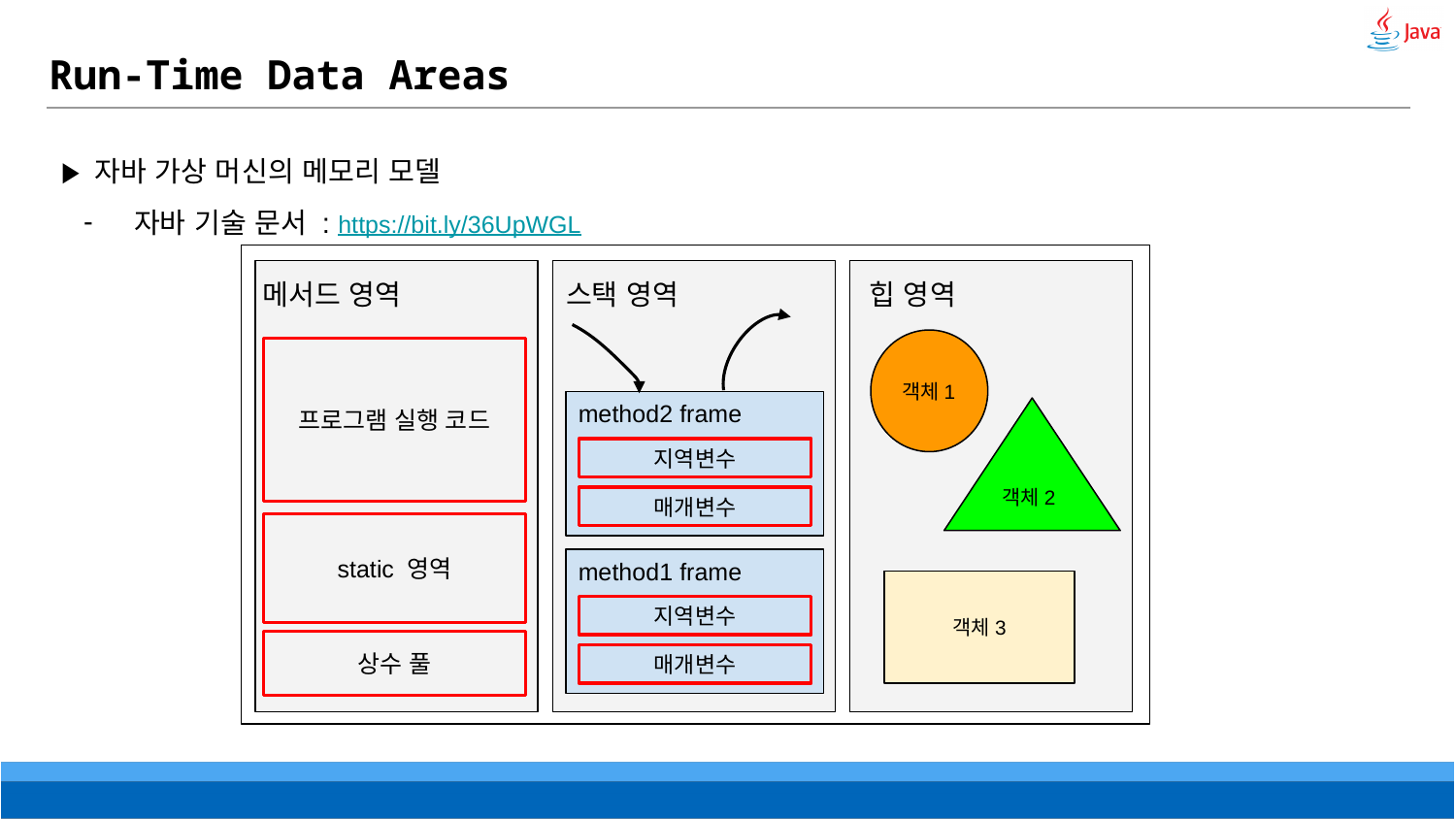

# Run-Time Data Areas
▶ 자바 가상 머신의 메모리 모델
자바 기술 문서 : https://bit.ly/36UpWGL

메서드 영역
스택 영역
힙 영역

객체1
프로그램 실행 코드
method2 frame

객체2
지역변수
매개변수
static 영역
method1 frame

객체3
지역변수
상수 풀
매개변수